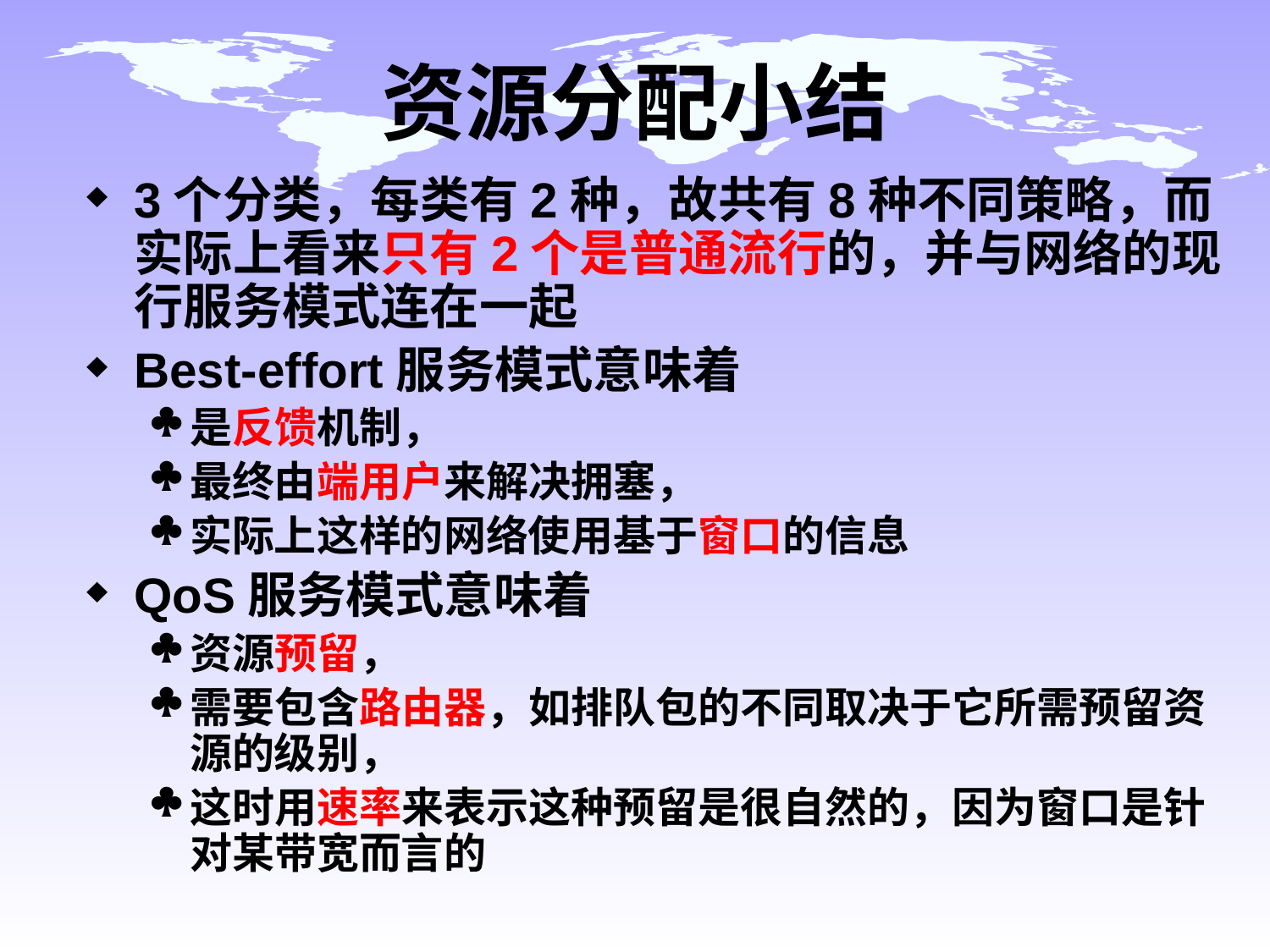

# 资源分配小结
3个分类，每类有2种，故共有8种不同策略，而实际上看来只有2个是普通流行的，并与网络的现行服务模式连在一起
Best-effort服务模式意味着
是反馈机制，
最终由端用户来解决拥塞，
实际上这样的网络使用基于窗口的信息
QoS服务模式意味着
资源预留，
需要包含路由器，如排队包的不同取决于它所需预留资源的级别，
这时用速率来表示这种预留是很自然的，因为窗口是针对某带宽而言的